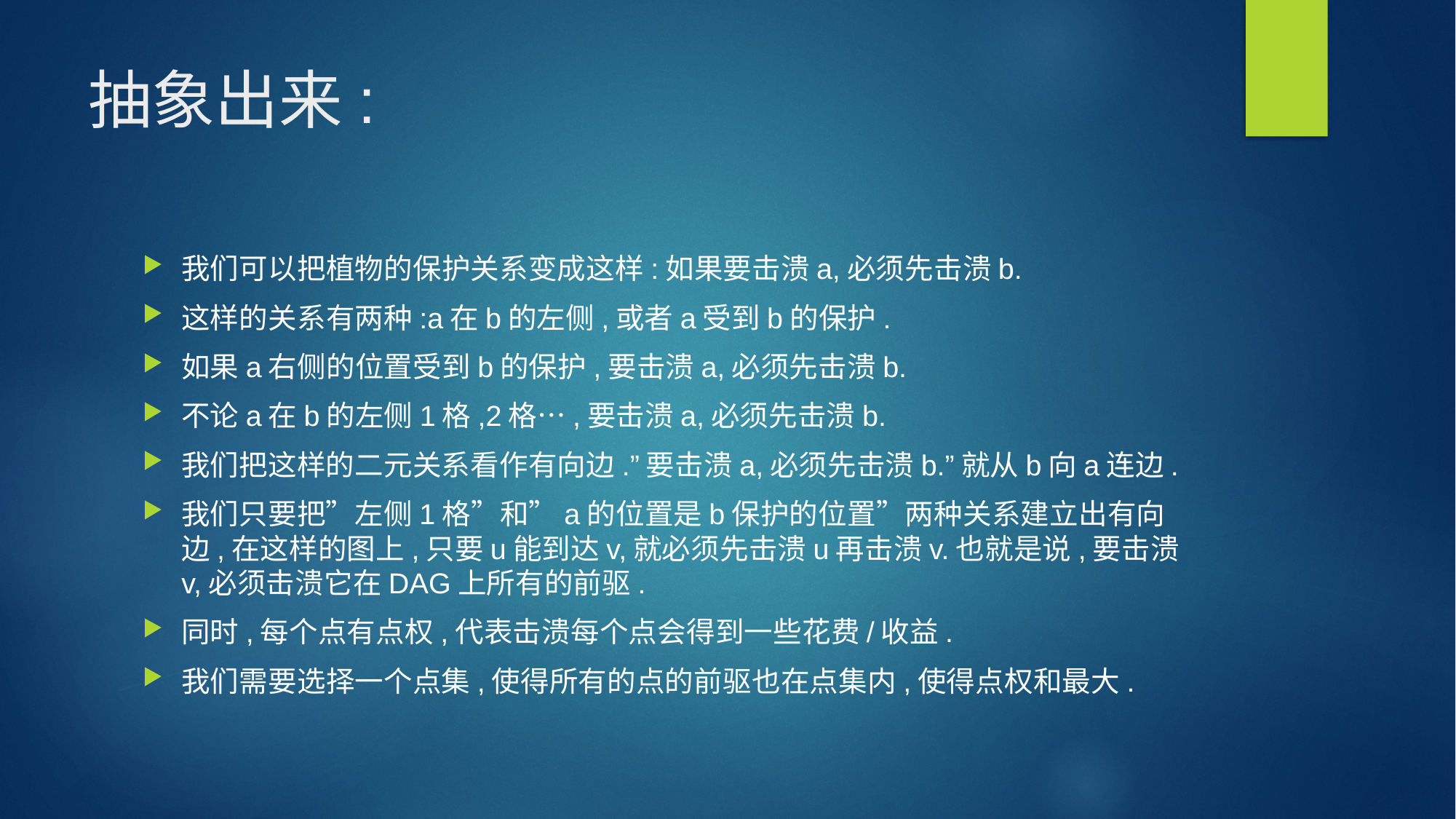

# 抽象出来:
我们可以把植物的保护关系变成这样:如果要击溃a,必须先击溃b.
这样的关系有两种:a在b的左侧,或者a受到b的保护.
如果a右侧的位置受到b的保护,要击溃a,必须先击溃b.
不论a在b的左侧1格,2格…,要击溃a,必须先击溃b.
我们把这样的二元关系看作有向边.”要击溃a,必须先击溃b.”就从b向a连边.
我们只要把”左侧1格”和”a的位置是b保护的位置”两种关系建立出有向边,在这样的图上,只要u能到达v,就必须先击溃u再击溃v.也就是说,要击溃v,必须击溃它在DAG上所有的前驱.
同时,每个点有点权,代表击溃每个点会得到一些花费/收益.
我们需要选择一个点集,使得所有的点的前驱也在点集内,使得点权和最大.